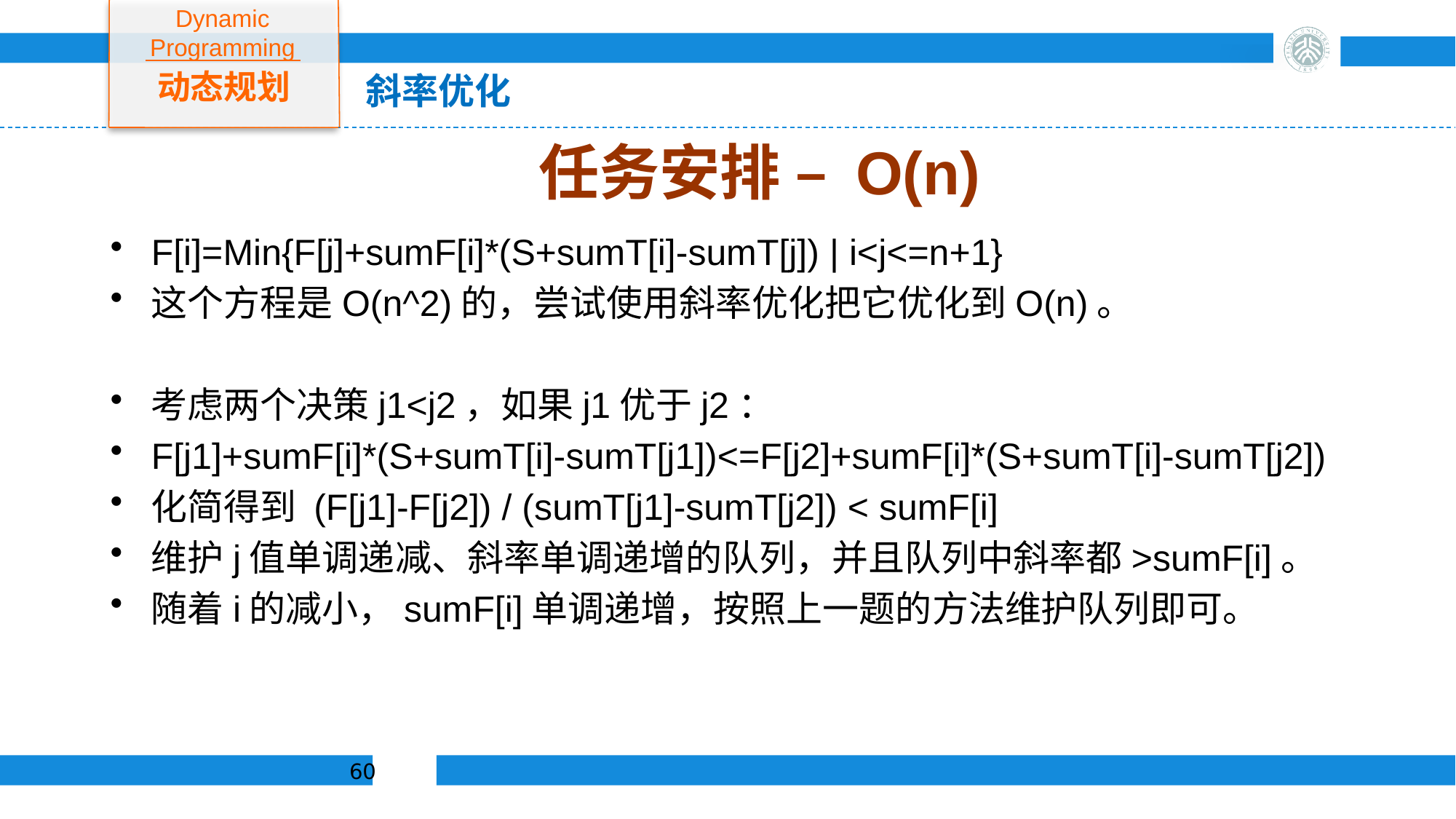

Dynamic Programming
动态规划
斜率优化
# 任务安排 – O(n)
F[i]=Min{F[j]+sumF[i]*(S+sumT[i]-sumT[j]) | i<j<=n+1}
这个方程是O(n^2)的，尝试使用斜率优化把它优化到O(n)。

考虑两个决策j1<j2，如果j1优于j2：
F[j1]+sumF[i]*(S+sumT[i]-sumT[j1])<=F[j2]+sumF[i]*(S+sumT[i]-sumT[j2])
化简得到 (F[j1]-F[j2]) / (sumT[j1]-sumT[j2]) < sumF[i]
维护j值单调递减、斜率单调递增的队列，并且队列中斜率都>sumF[i]。
随着i的减小，sumF[i]单调递增，按照上一题的方法维护队列即可。